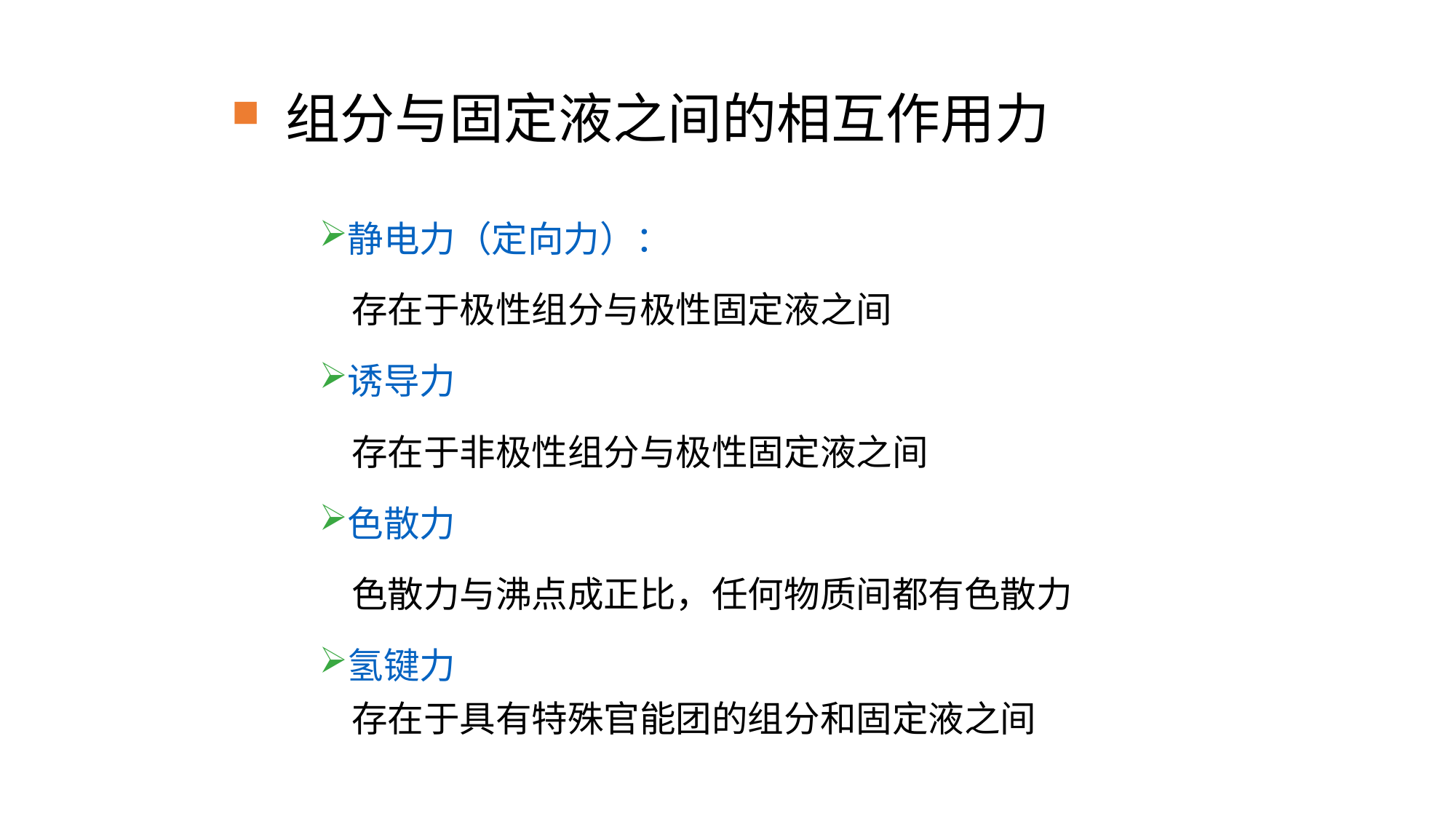

组分与固定液之间的相互作用力
静电力（定向力）：
   存在于极性组分与极性固定液之间
诱导力
   存在于非极性组分与极性固定液之间
色散力
   色散力与沸点成正比，任何物质间都有色散力
氢键力
   存在于具有特殊官能团的组分和固定液之间